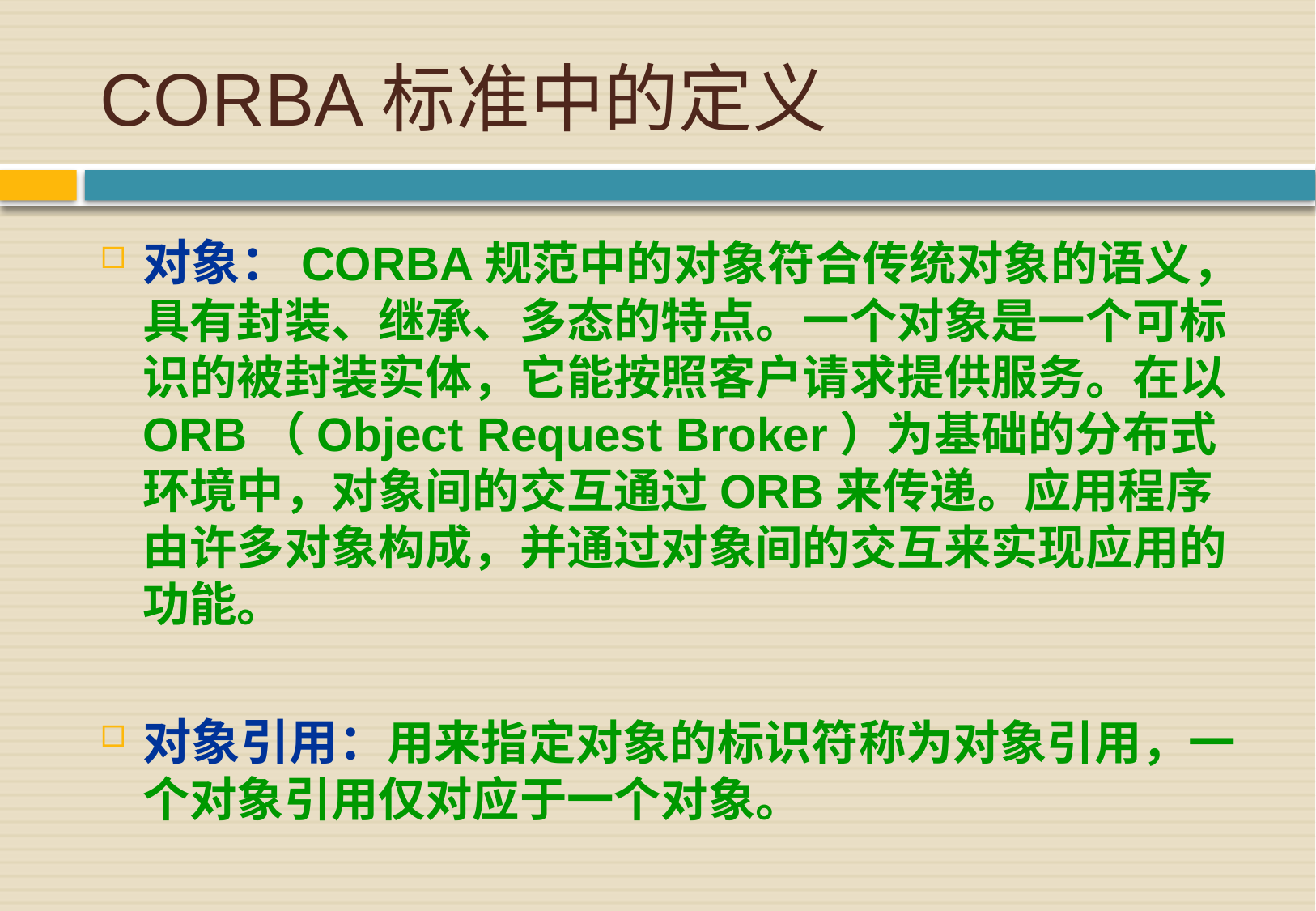

# CORBA标准中的定义
对象：CORBA规范中的对象符合传统对象的语义，具有封装、继承、多态的特点。一个对象是一个可标识的被封装实体，它能按照客户请求提供服务。在以ORB（Object Request Broker）为基础的分布式环境中，对象间的交互通过ORB来传递。应用程序由许多对象构成，并通过对象间的交互来实现应用的功能。

对象引用：用来指定对象的标识符称为对象引用，一个对象引用仅对应于一个对象。